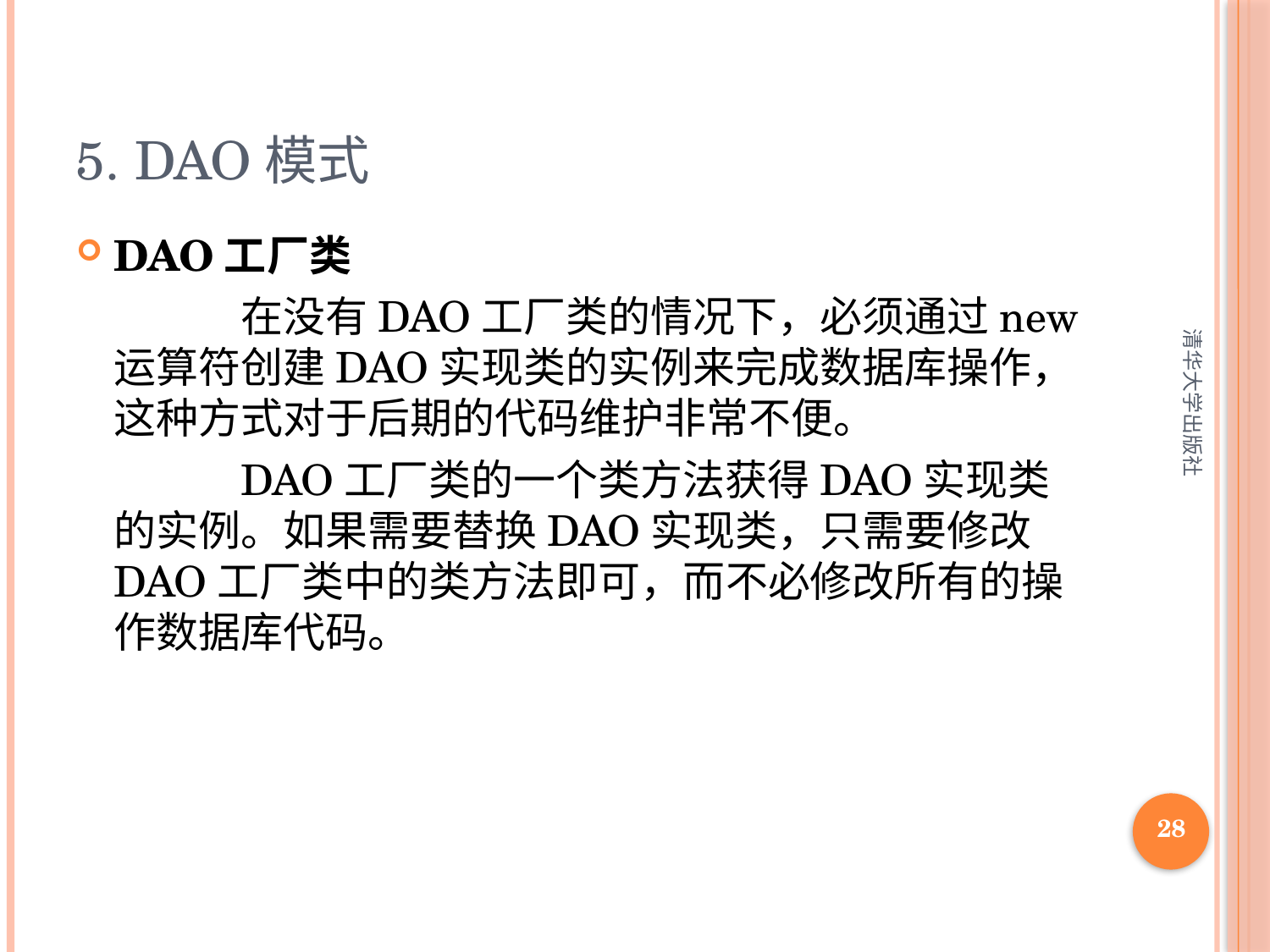

# 5. DAO模式
DAO工厂类
		在没有DAO工厂类的情况下，必须通过new运算符创建DAO实现类的实例来完成数据库操作，这种方式对于后期的代码维护非常不便。
		DAO工厂类的一个类方法获得DAO实现类的实例。如果需要替换DAO实现类，只需要修改DAO工厂类中的类方法即可，而不必修改所有的操作数据库代码。
清华大学出版社
28